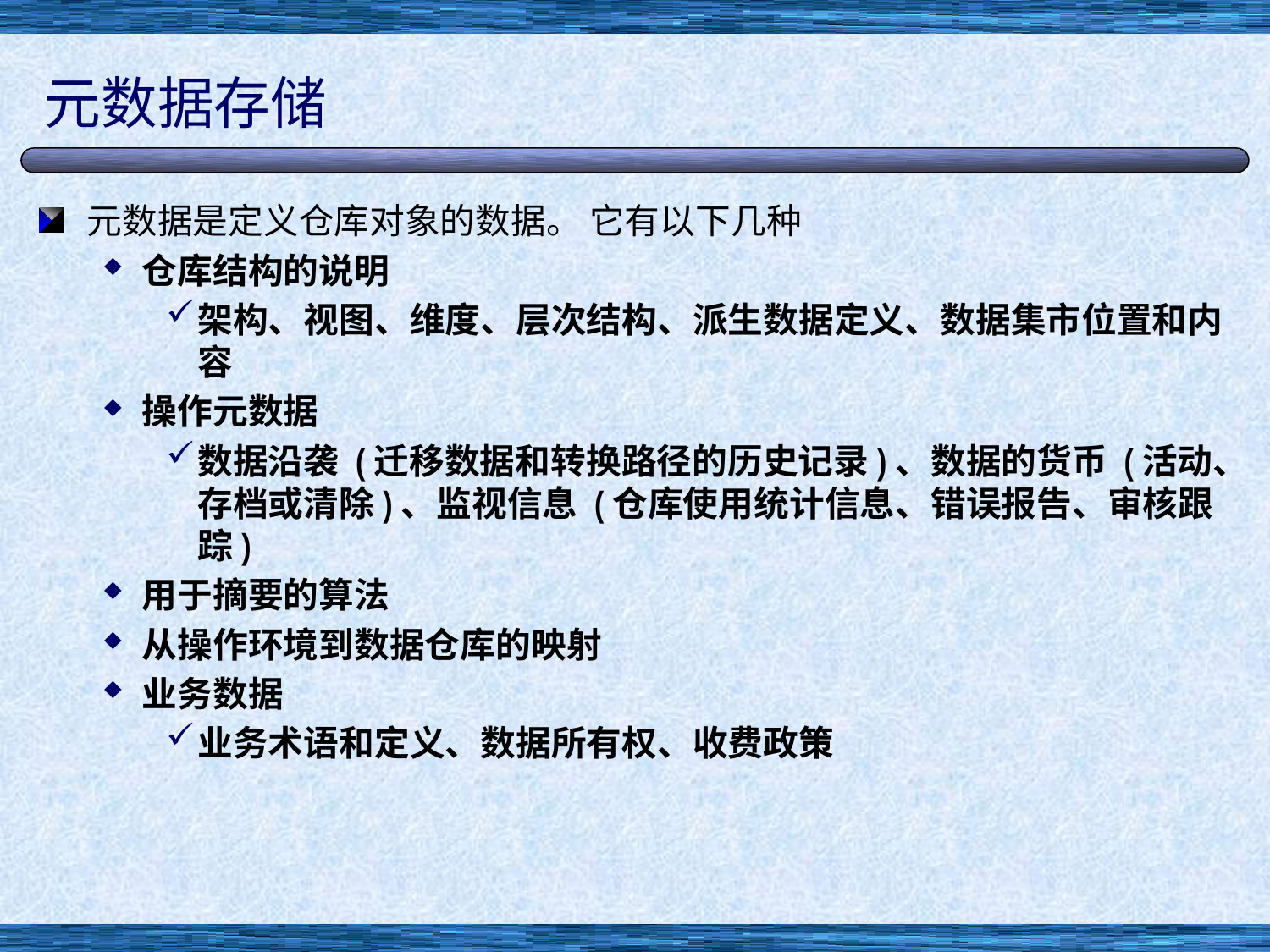

# 元数据存储
元数据是定义仓库对象的数据。 它有以下几种
仓库结构的说明
架构、视图、维度、层次结构、派生数据定义、数据集市位置和内容
操作元数据
数据沿袭 (迁移数据和转换路径的历史记录)、数据的货币 (活动、存档或清除)、监视信息 (仓库使用统计信息、错误报告、审核跟踪)
用于摘要的算法
从操作环境到数据仓库的映射
业务数据
业务术语和定义、数据所有权、收费政策